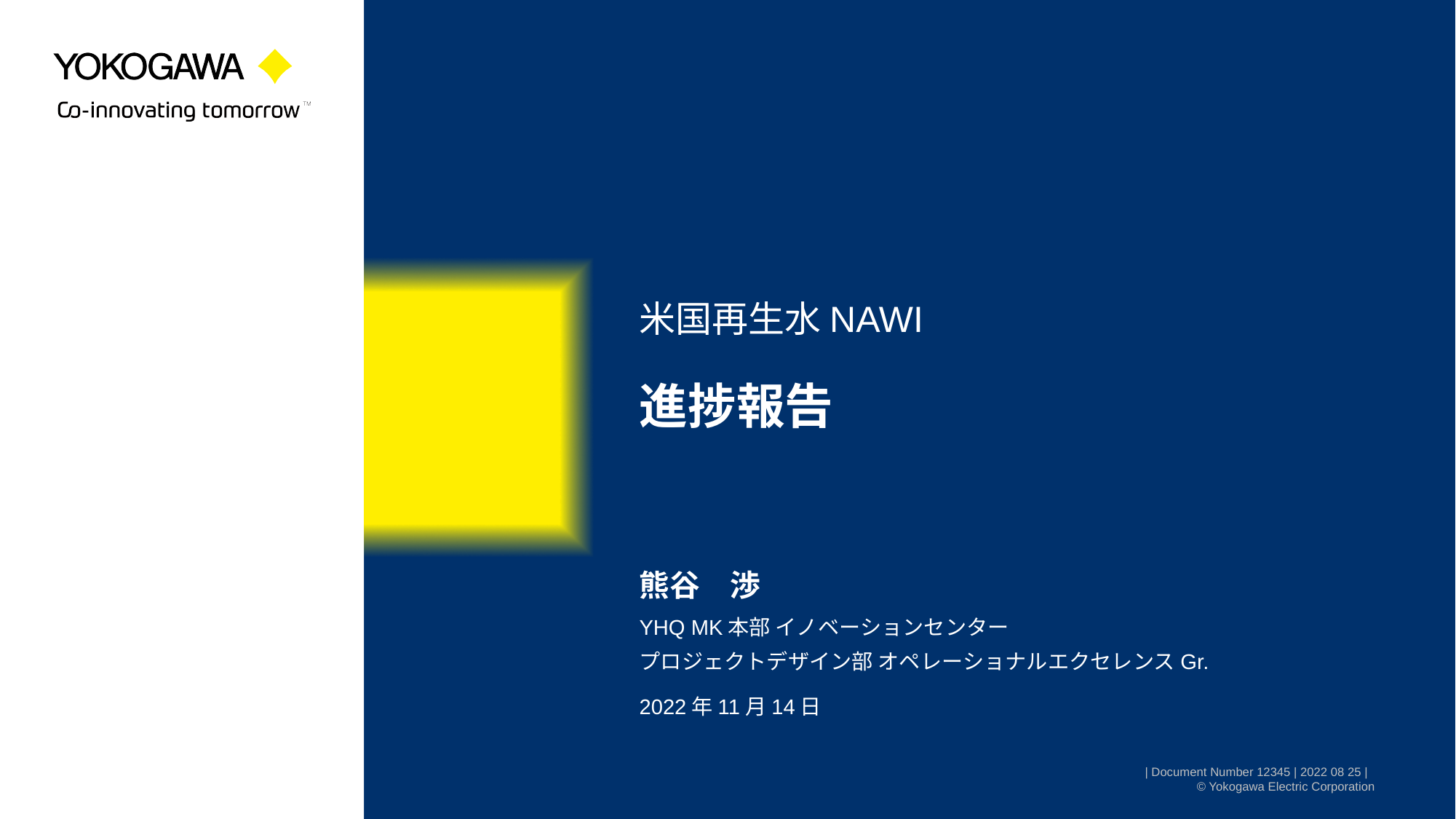

米国再生水NAWI
# 進捗報告
熊谷　渉
YHQ MK本部 イノベーションセンター
プロジェクトデザイン部 オペレーショナルエクセレンスGr.
2022年11月14日